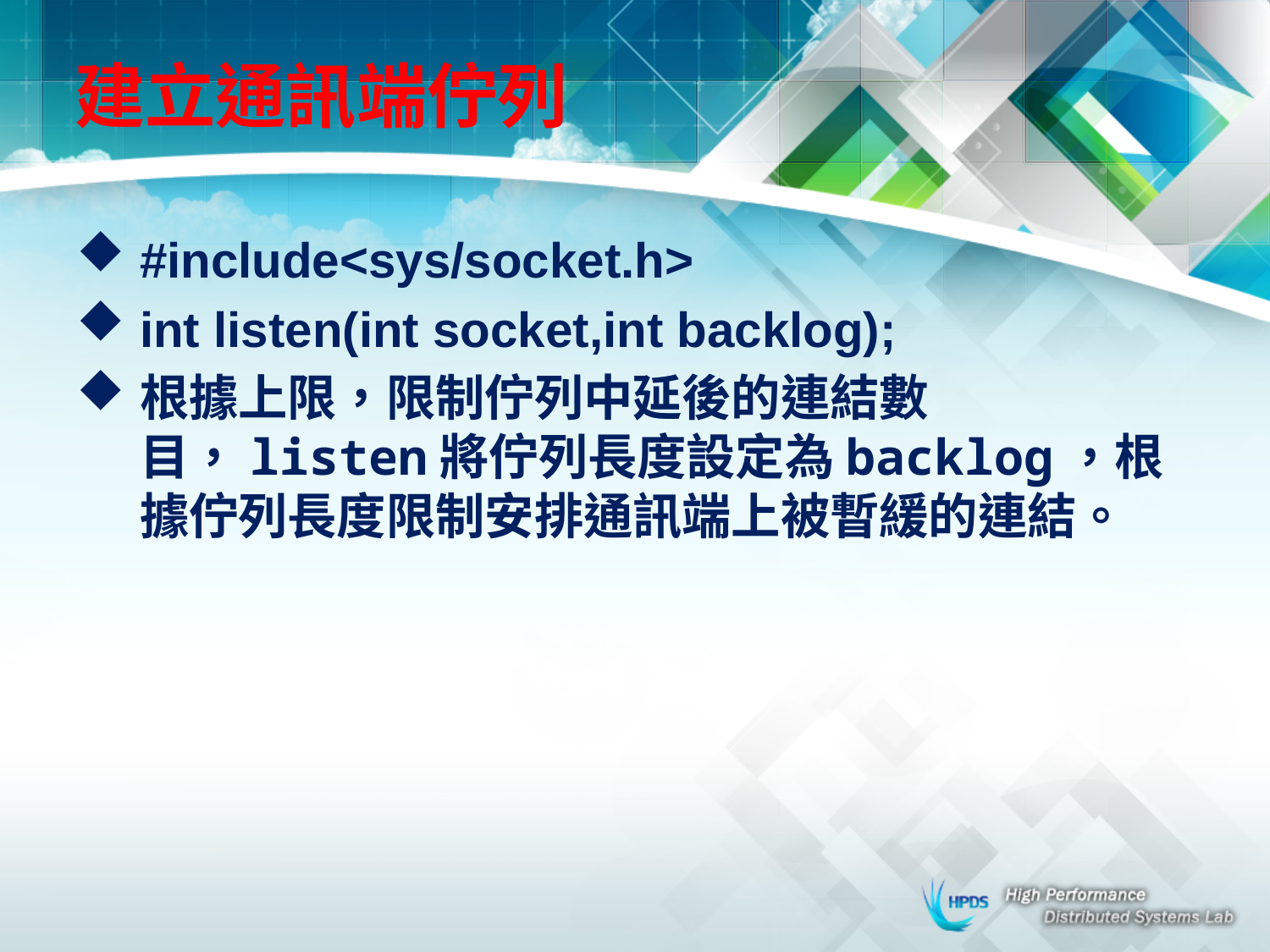

# 建立通訊端佇列
#include<sys/socket.h>
int listen(int socket,int backlog);
根據上限，限制佇列中延後的連結數目，listen將佇列長度設定為backlog，根據佇列長度限制安排通訊端上被暫緩的連結。